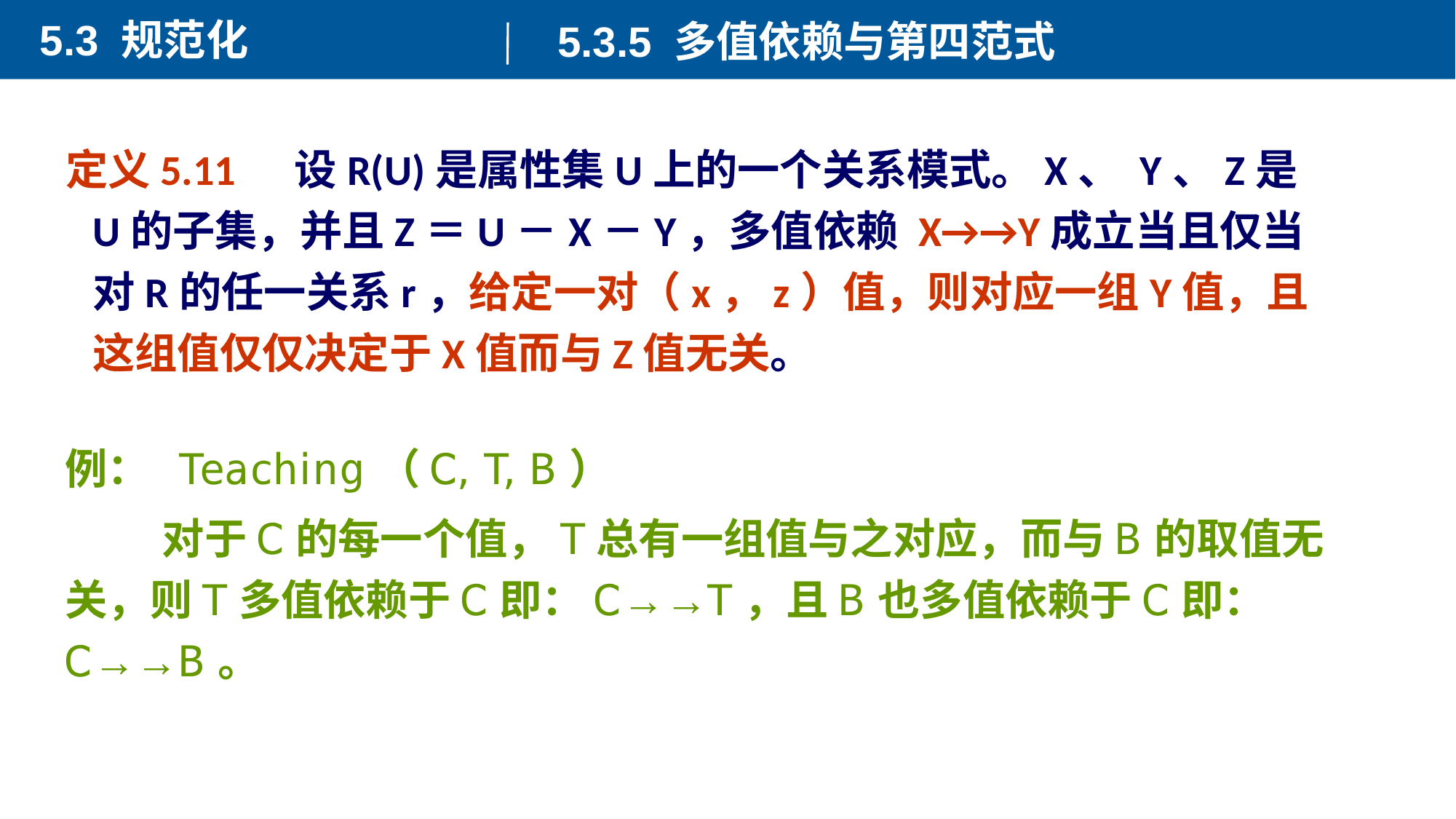

5.3 规范化
5.3.5 多值依赖与第四范式
定义5.11     设R(U)是属性集U上的一个关系模式。X、 Y、Z是U的子集，并且Z＝U－X－Y，多值依赖 X→→Y成立当且仅当对R的任一关系r，给定一对（x，z）值，则对应一组Y值，且这组值仅仅决定于X值而与Z值无关。
例：  Teaching（C, T, B）
         对于C的每一个值，T总有一组值与之对应，而与B的取值无关，则T多值依赖于C即：C→→T，且B也多值依赖于C即：C→→B。